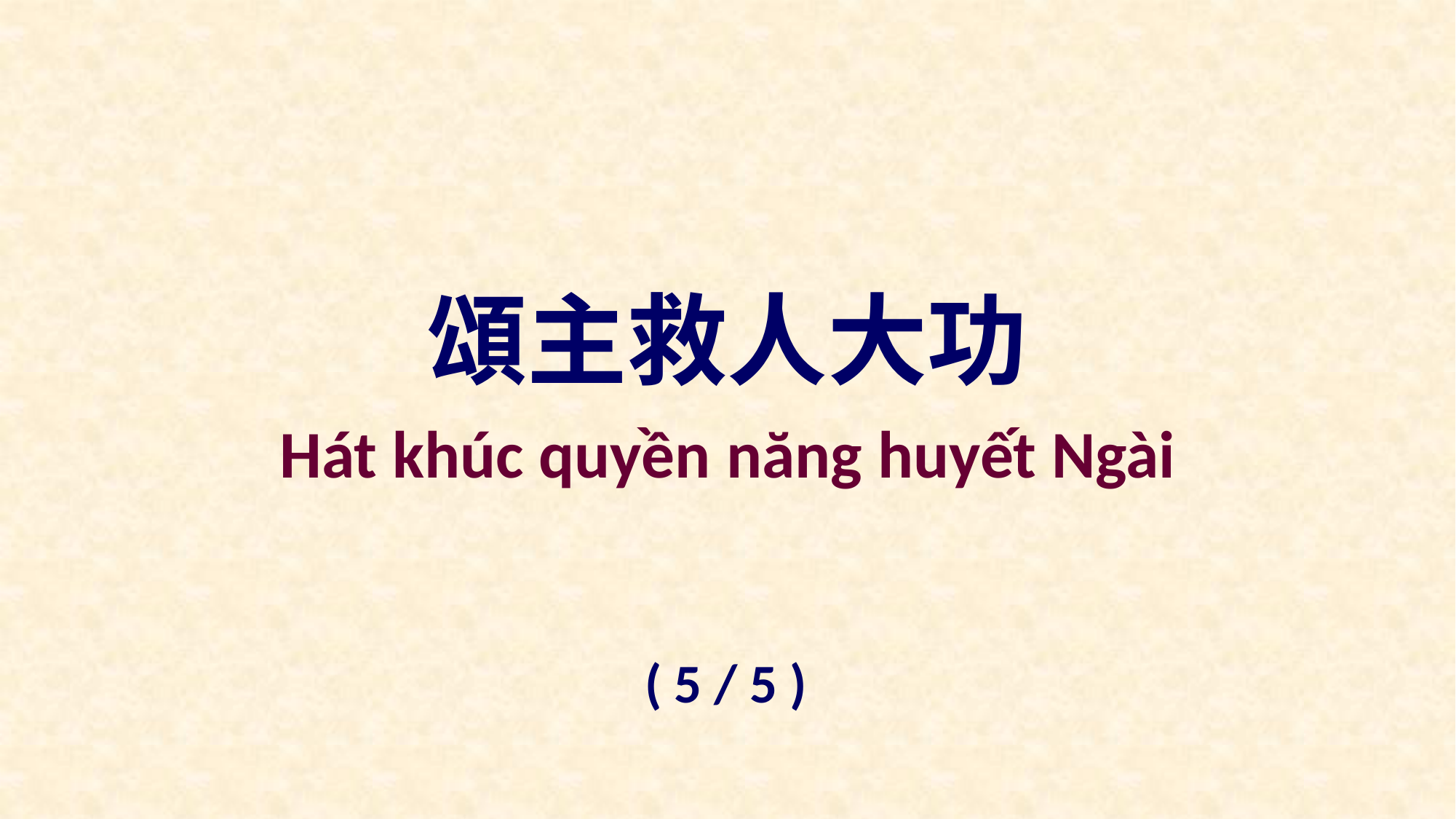

頌主救人大功
Hát khúc quyền năng huyết Ngài
( 5 / 5 )